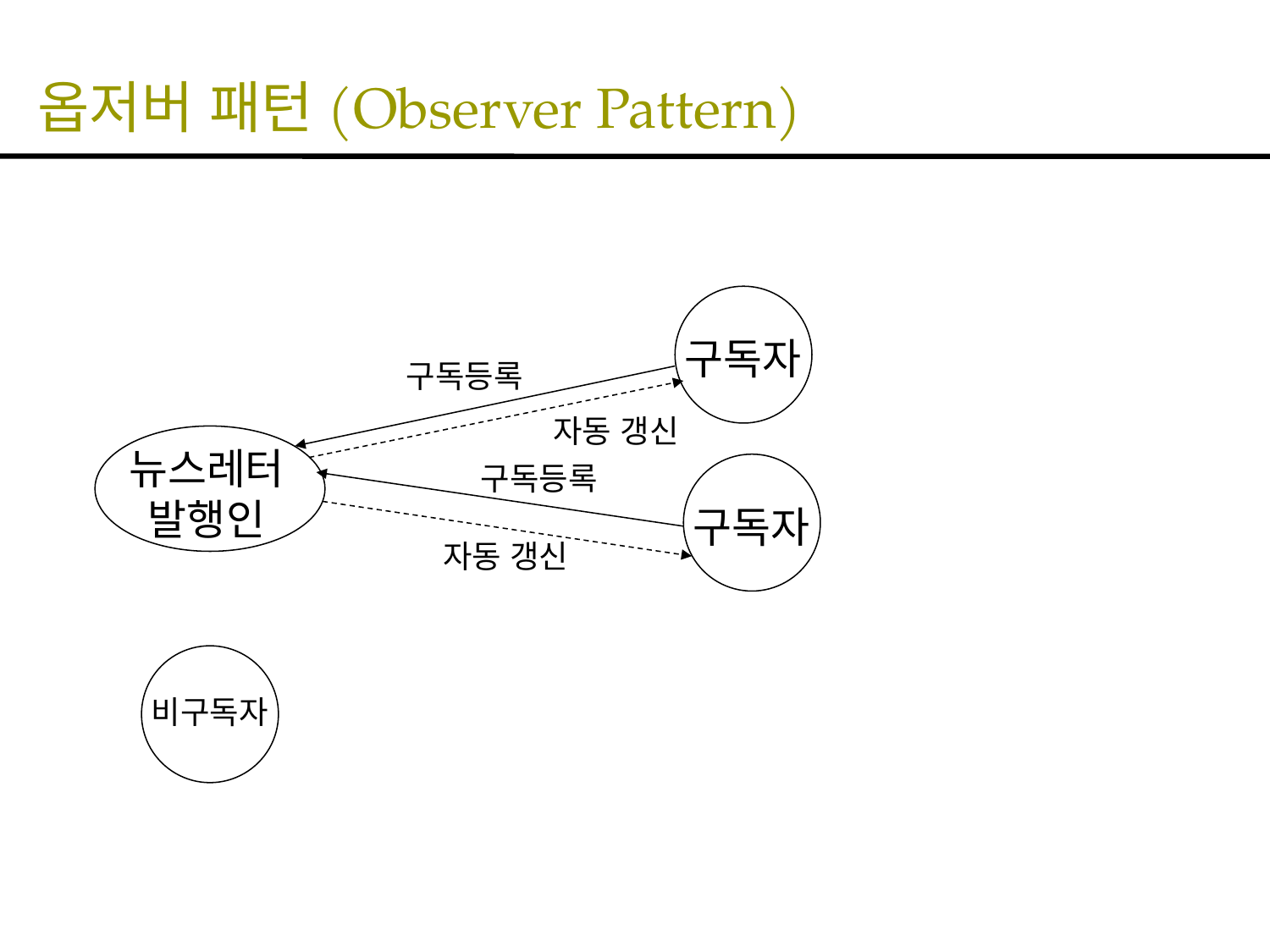

# 옵저버 패턴(Observer Pattern)

구독자
구독등록
자동 갱신

뉴스레터
발행인
구독등록

구독자
자동 갱신

비구독자